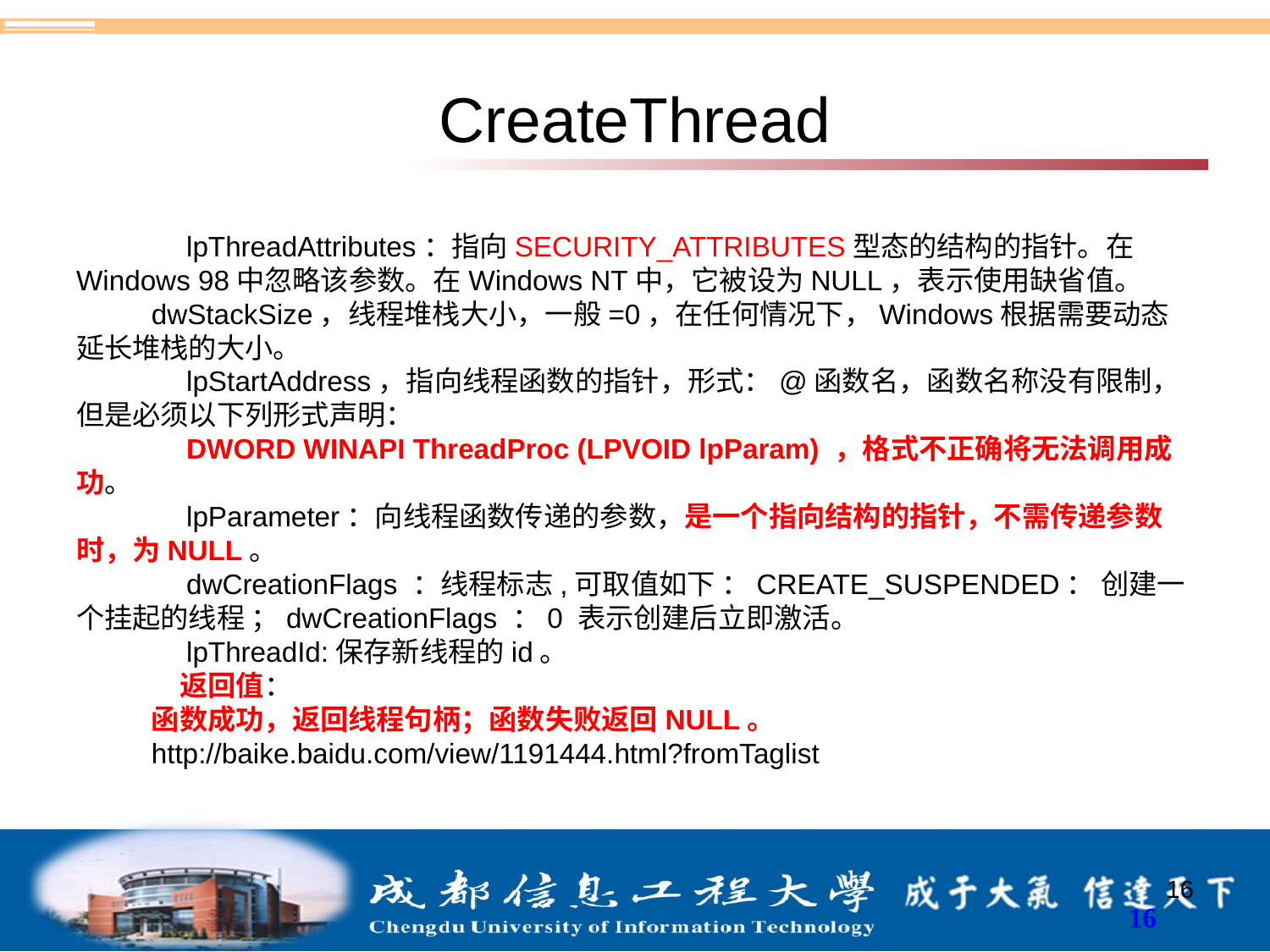

# CreateThread
　lpThreadAttributes：指向SECURITY_ATTRIBUTES型态的结构的指针。在Windows 98中忽略该参数。在Windows NT中，它被设为NULL，表示使用缺省值。
dwStackSize，线程堆栈大小，一般=0，在任何情况下，Windows根据需要动态延长堆栈的大小。
　lpStartAddress，指向线程函数的指针，形式：@函数名，函数名称没有限制，但是必须以下列形式声明：
　DWORD WINAPI ThreadProc (LPVOID lpParam) ，格式不正确将无法调用成功。
　lpParameter：向线程函数传递的参数，是一个指向结构的指针，不需传递参数时，为NULL。
　dwCreationFlags ：线程标志,可取值如下 ：CREATE_SUSPENDED： 创建一个挂起的线程 ；dwCreationFlags ：0 表示创建后立即激活。
　lpThreadId:保存新线程的id。
　返回值：
函数成功，返回线程句柄；函数失败返回NULL。
http://baike.baidu.com/view/1191444.html?fromTaglist